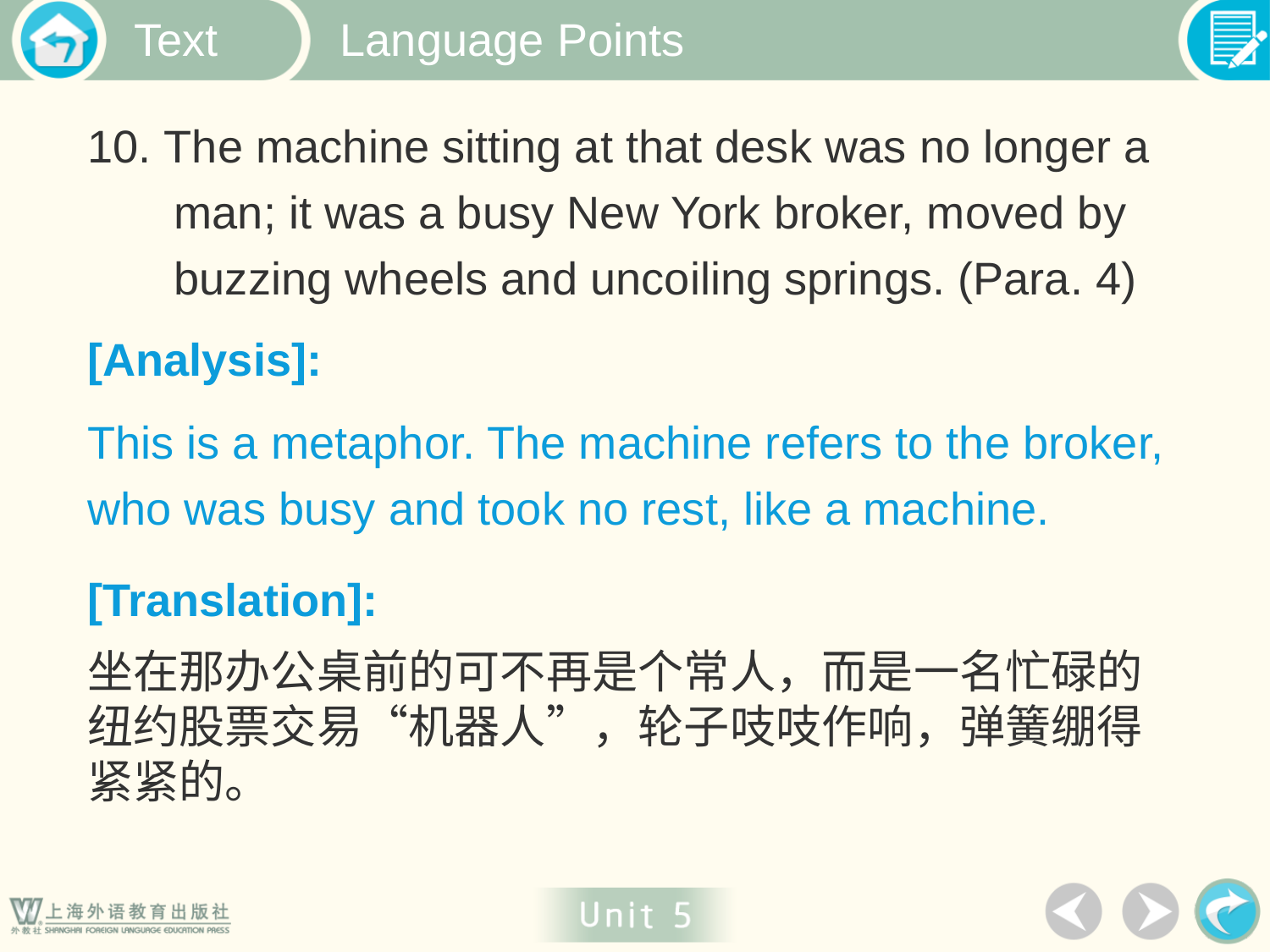

Language Points
10. The machine sitting at that desk was no longer a man; it was a busy New York broker, moved by buzzing wheels and uncoiling springs. (Para. 4)

[Analysis]:
This is a metaphor. The machine refers to the broker, who was busy and took no rest, like a machine.
[Translation]:
坐在那办公桌前的可不再是个常人，而是一名忙碌的纽约股票交易“机器人”，轮子吱吱作响，弹簧绷得紧紧的。